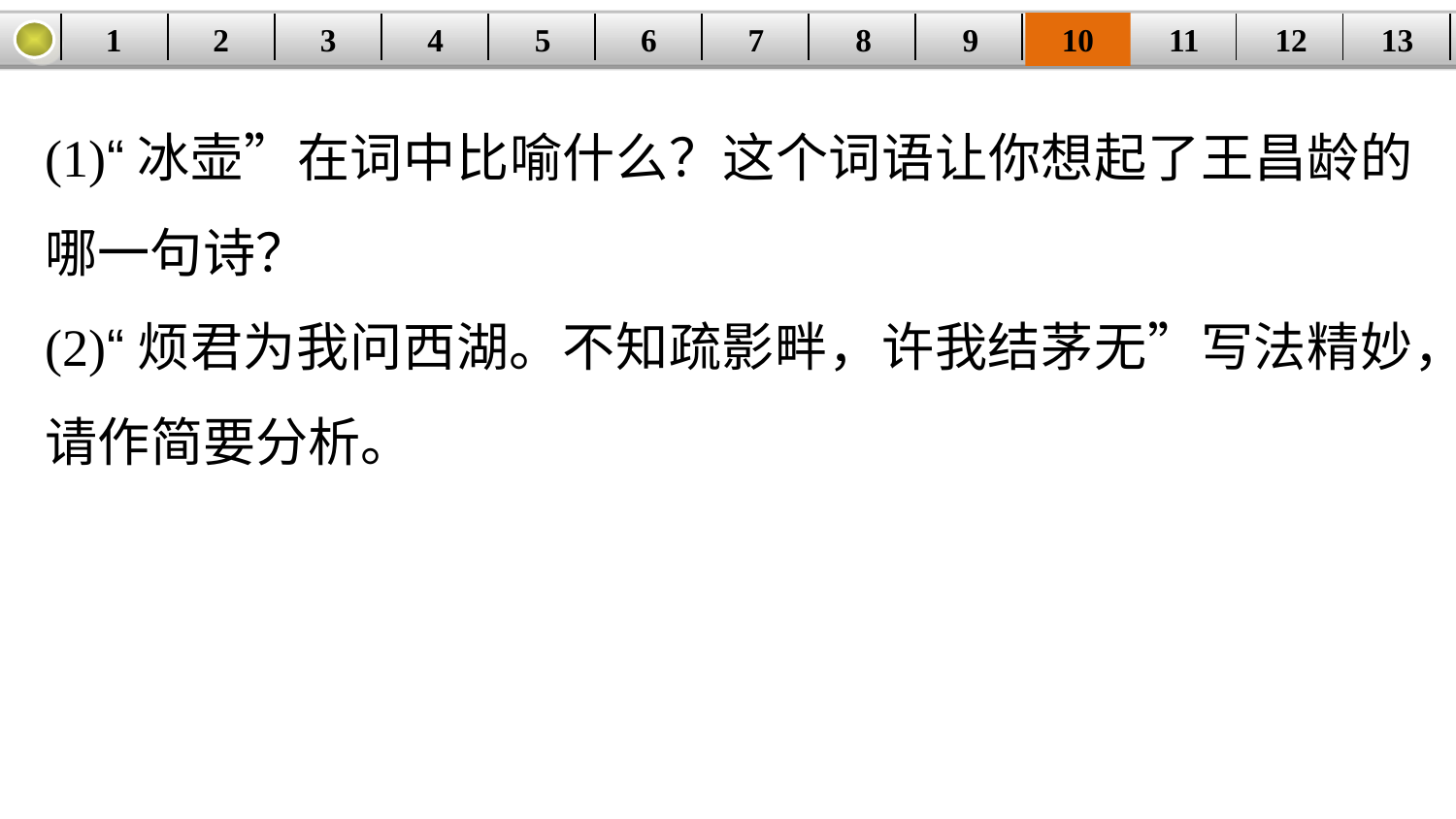

1
2
3
4
5
6
7
8
9
10
11
12
13
|  |  |  |  |  |  |  |  |  |  |  |  |  |
| --- | --- | --- | --- | --- | --- | --- | --- | --- | --- | --- | --- | --- |

(1)“冰壶”在词中比喻什么？这个词语让你想起了王昌龄的哪一句诗？
(2)“烦君为我问西湖。不知疏影畔，许我结茅无”写法精妙，请作简要分析。